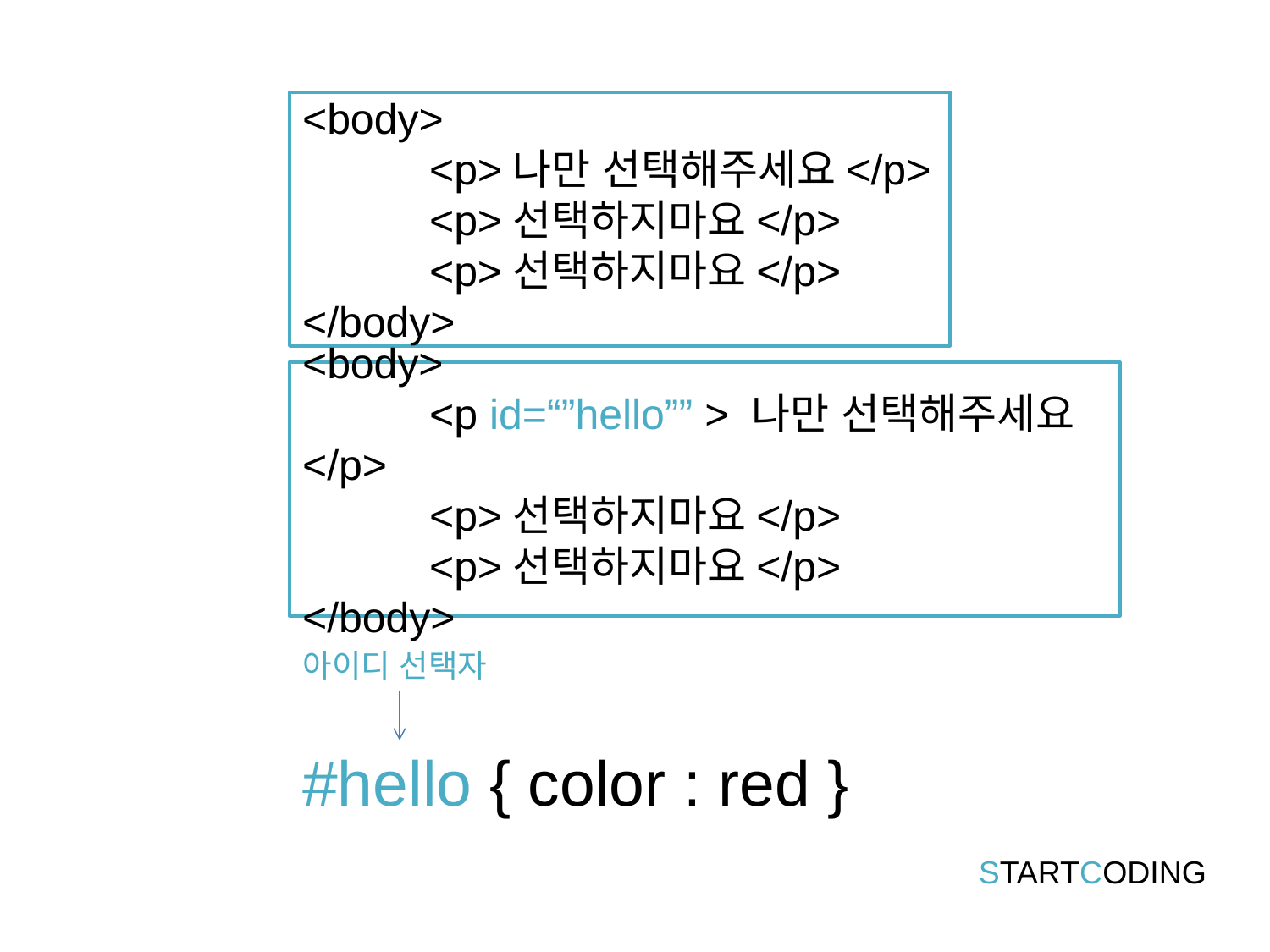

<body>
	<p>나만 선택해주세요</p>
	<p>선택하지마요</p>
	<p>선택하지마요</p>
</body>
<body>
	<p id=“”hello”” > 나만 선택해주세요 </p>
	<p>선택하지마요</p>
	<p>선택하지마요</p>
</body>
아이디 선택자
#hello { color : red }
STARTCODING